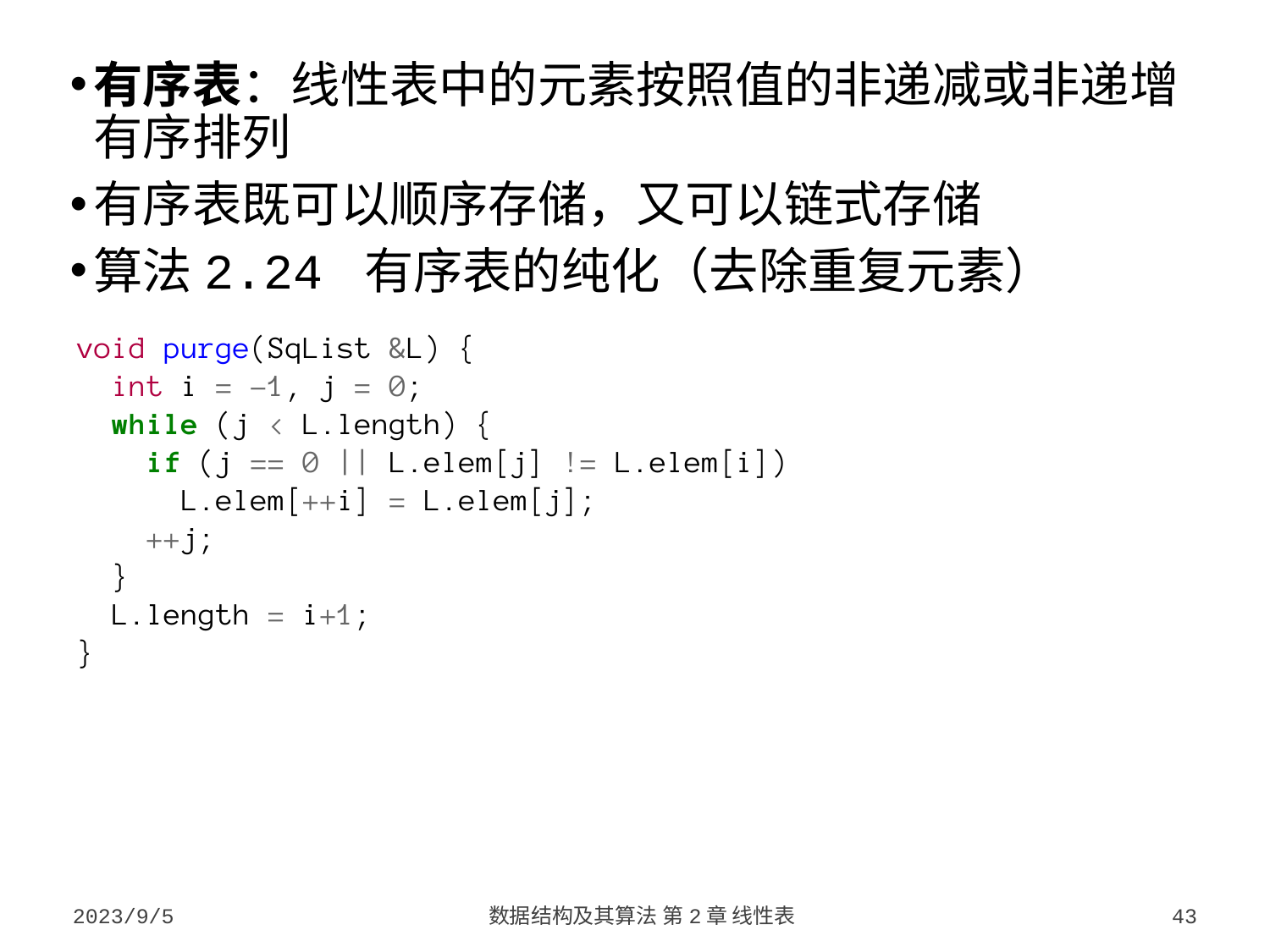

有序表：线性表中的元素按照值的非递减或非递增有序排列
有序表既可以顺序存储，又可以链式存储
算法2.24 有序表的纯化（去除重复元素）
void purge(SqList &L) {
  int i = -1, j = 0;
  while (j < L.length) {
    if (j == 0 || L.elem[j] != L.elem[i])
      L.elem[++i] = L.elem[j];
    ++j;
  }
  L.length = i+1;
}
2023/9/5
数据结构及其算法 第2章 线性表
43